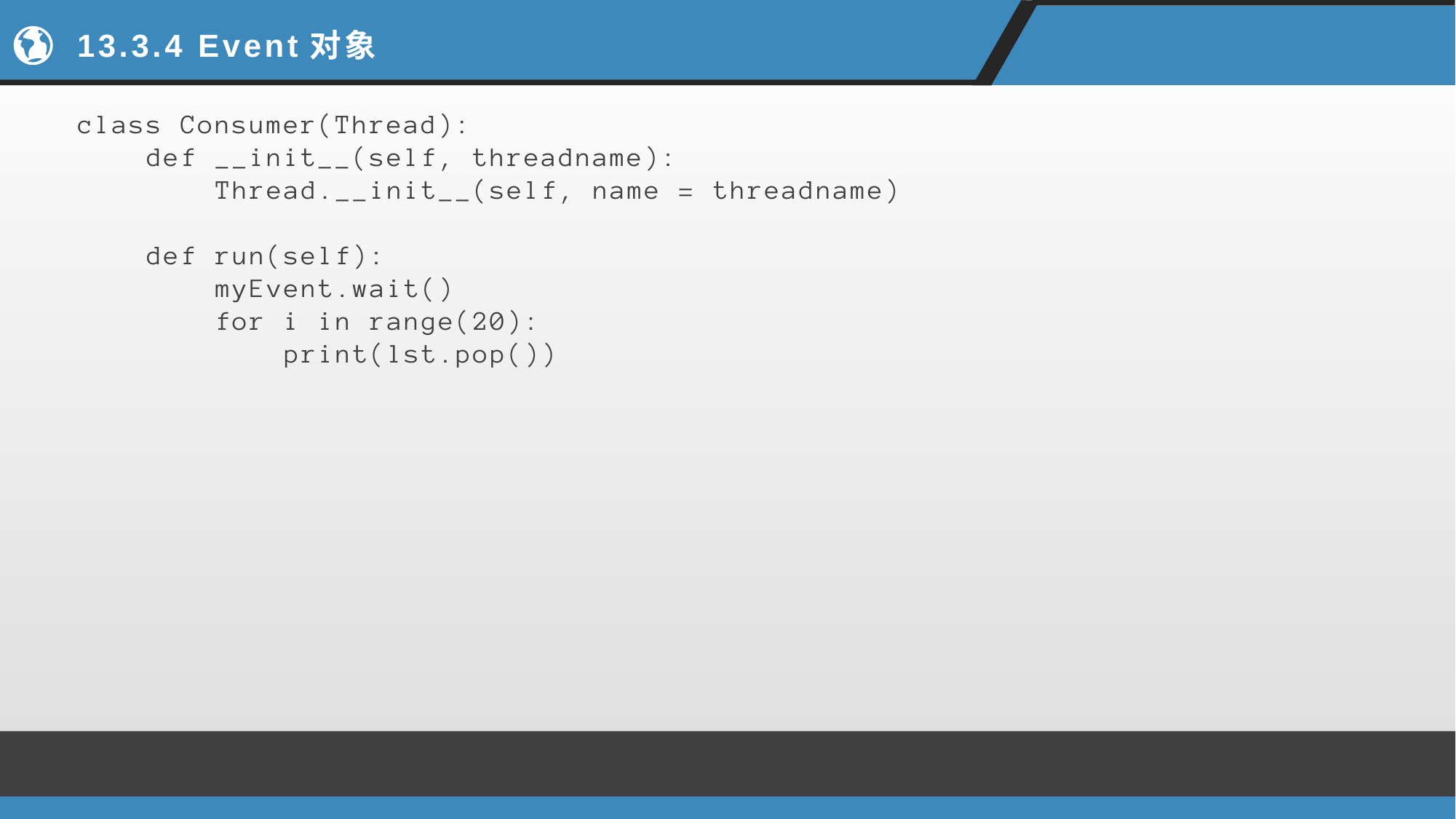

# 13.3.4 Event对象

class Consumer(Thread):
    def __init__(self, threadname):
        Thread.__init__(self, name = threadname)

    def run(self):
        myEvent.wait()
        for i in range(20):
            print(lst.pop())